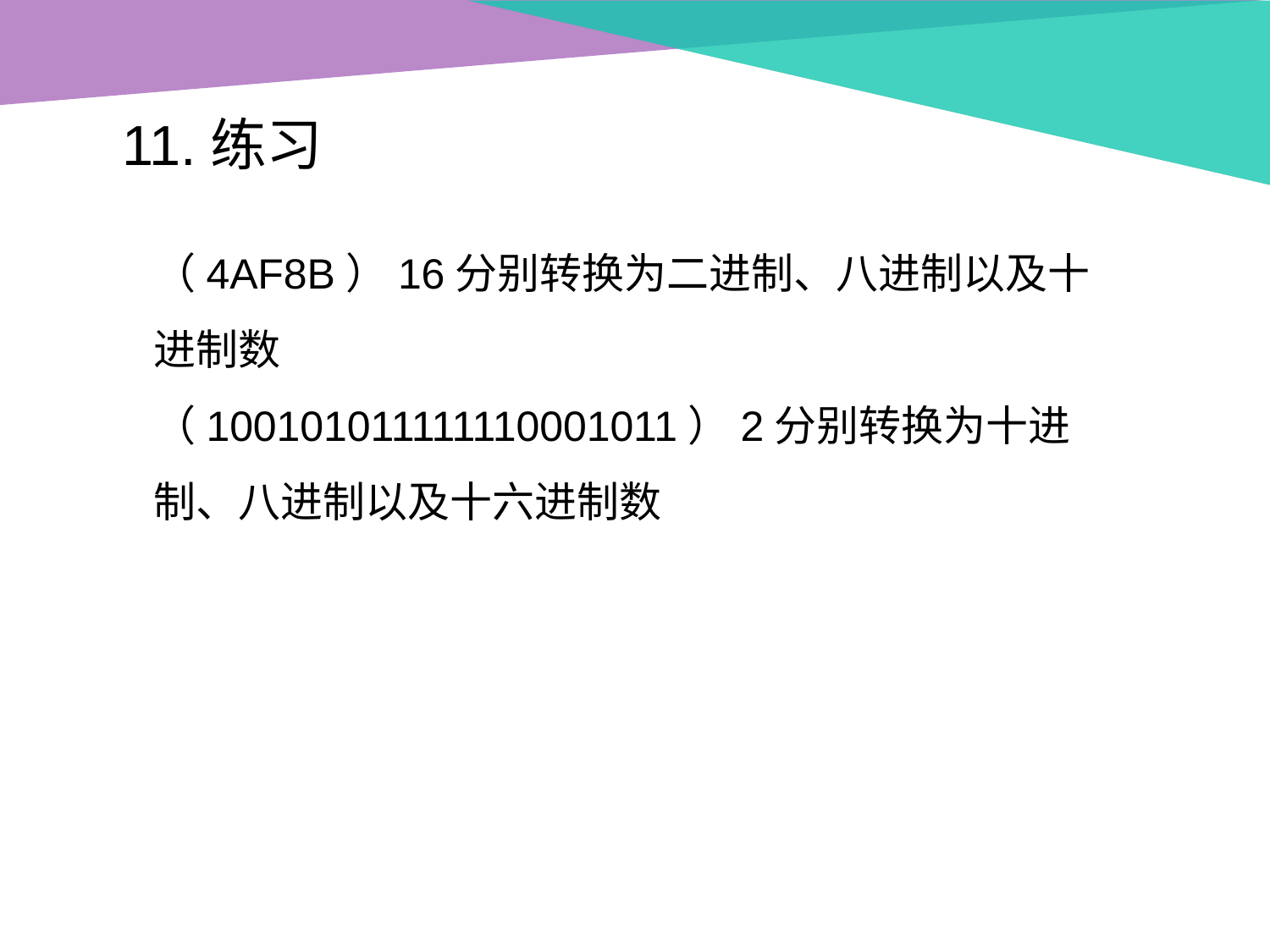

11.练习
（4AF8B）16分别转换为二进制、八进制以及十进制数
（100101011111110001011）2分别转换为十进制、八进制以及十六进制数